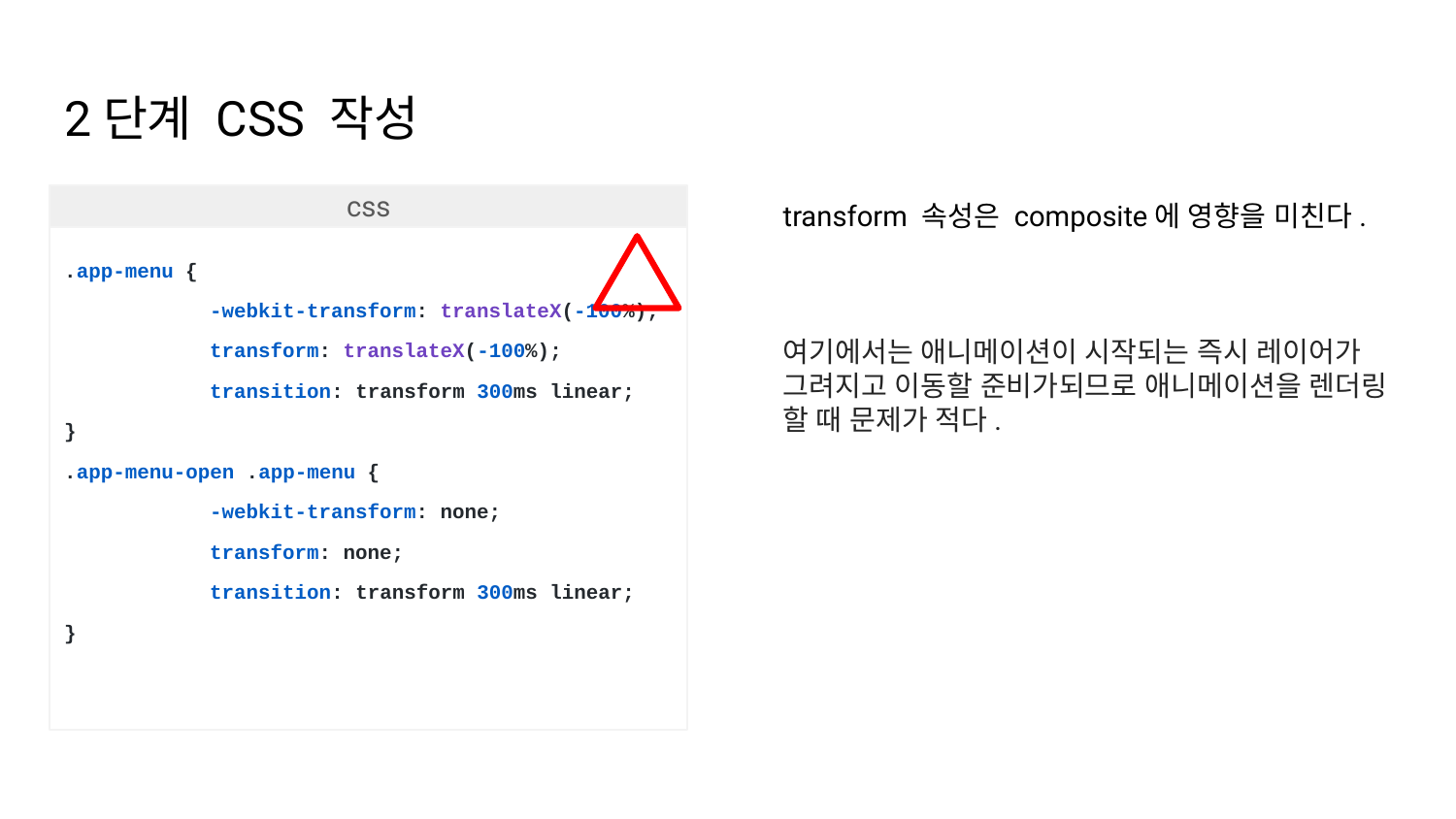

# 2단계 CSS 작성
transform 속성은 composite에 영향을 미친다.

여기에서는 애니메이션이 시작되는 즉시 레이어가 그려지고 이동할 준비가되므로 애니메이션을 렌더링 할 때 문제가 적다.
css
.app-menu {
	-webkit-transform: translateX(-100%);
	transform: translateX(-100%);
	transition: transform 300ms linear;
}
.app-menu-open .app-menu {
	-webkit-transform: none;
	transform: none;
	transition: transform 300ms linear;
}